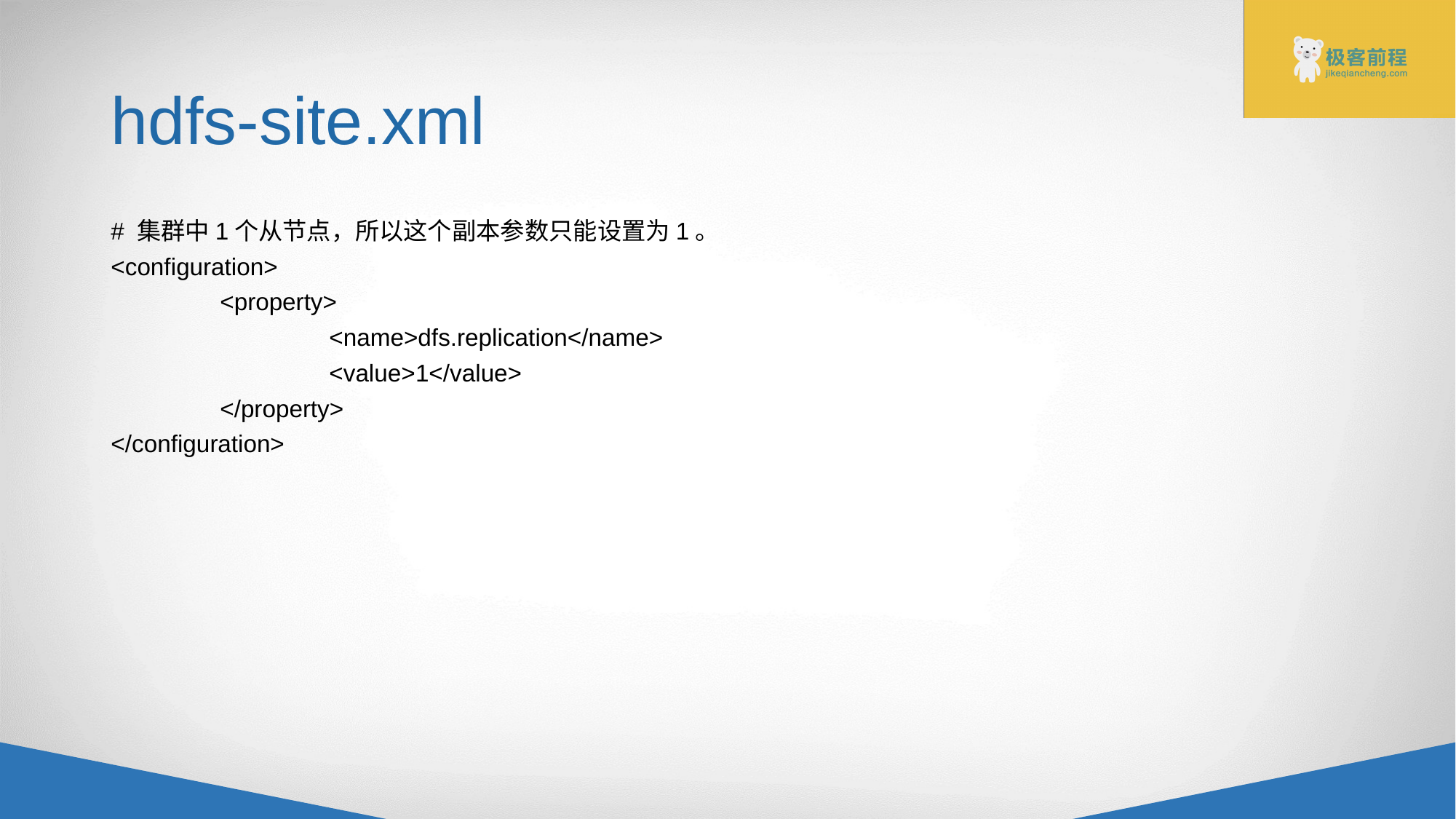

# hdfs-site.xml
# 集群中1个从节点，所以这个副本参数只能设置为1。
<configuration>
	<property>
		<name>dfs.replication</name>
		<value>1</value>
	</property>
</configuration>